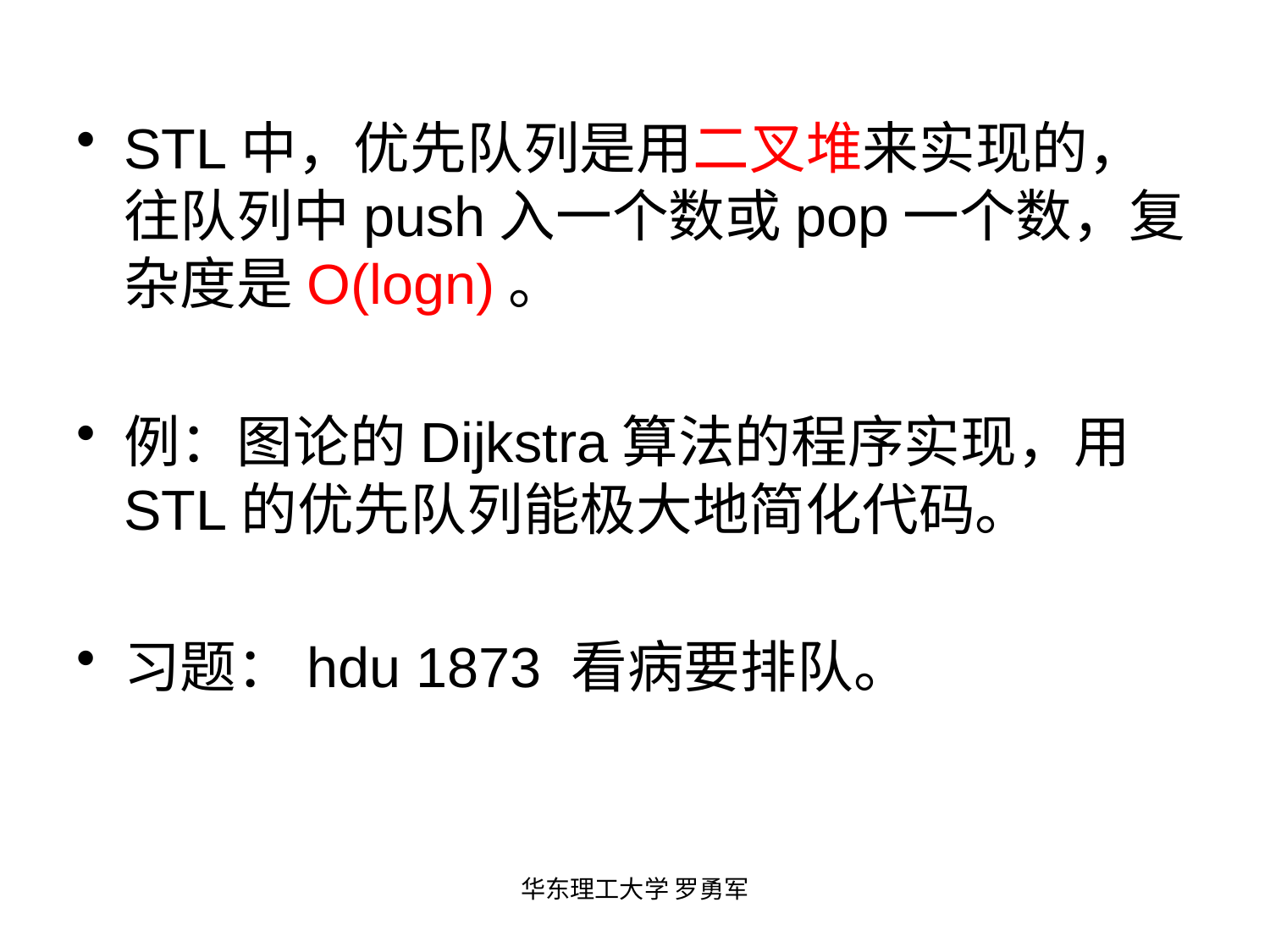

STL中，优先队列是用二叉堆来实现的，往队列中push入一个数或pop一个数，复杂度是O(logn)。

例：图论的Dijkstra算法的程序实现，用STL的优先队列能极大地简化代码。

习题：hdu 1873 看病要排队。

华东理工大学 罗勇军